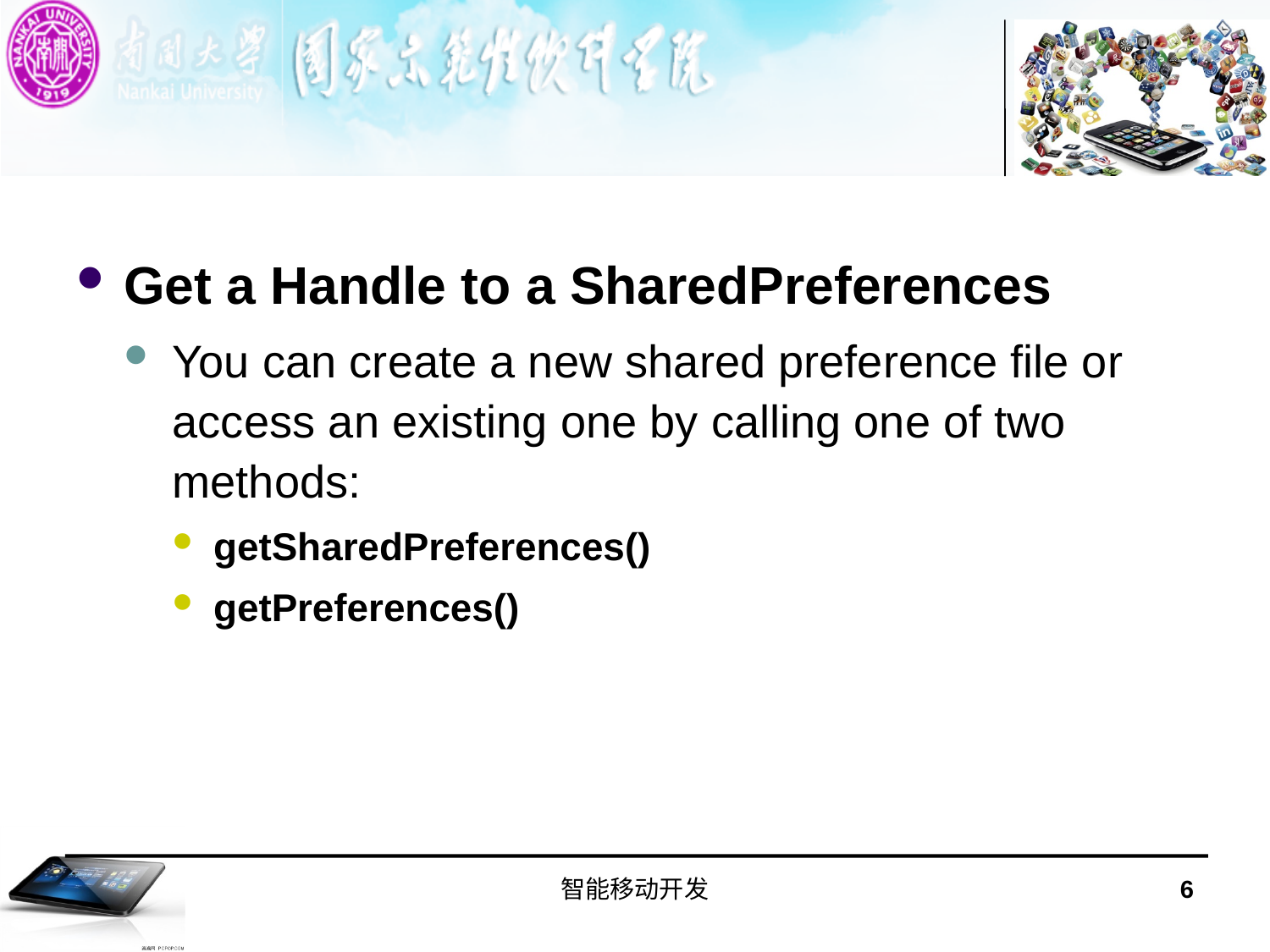

#
Get a Handle to a SharedPreferences
You can create a new shared preference file or access an existing one by calling one of two methods:
getSharedPreferences()
getPreferences()
智能移动开发
6